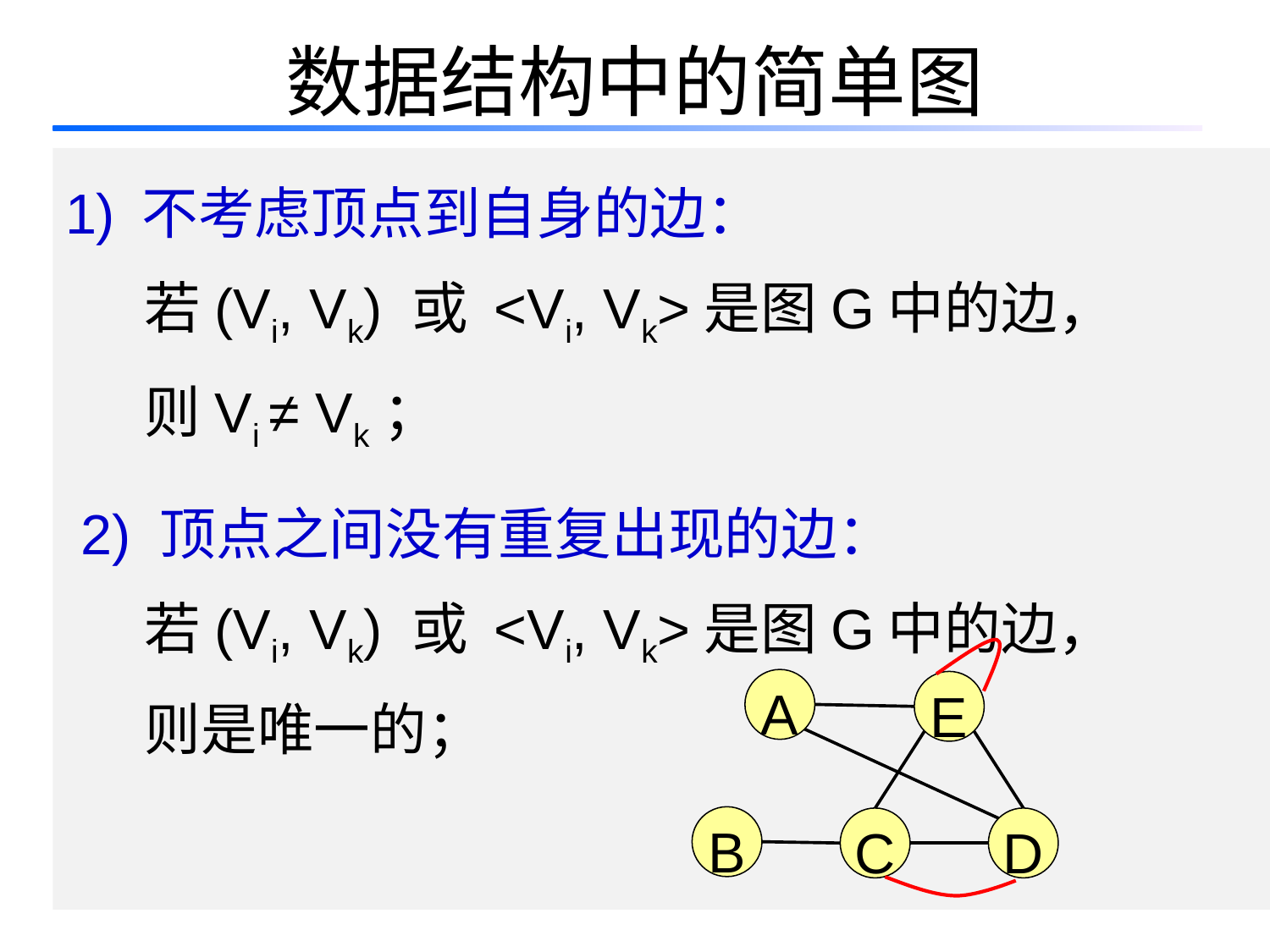

# 数据结构中的简单图

 不考虑顶点到自身的边：
    若(Vi, Vk) 或 <Vi, Vk>是图G中的边，
    则Vi ≠ Vk；
2) 顶点之间没有重复出现的边：
    若(Vi, Vk) 或 <Vi, Vk>是图G中的边，
    则是唯一的；

A
E
B
C
D